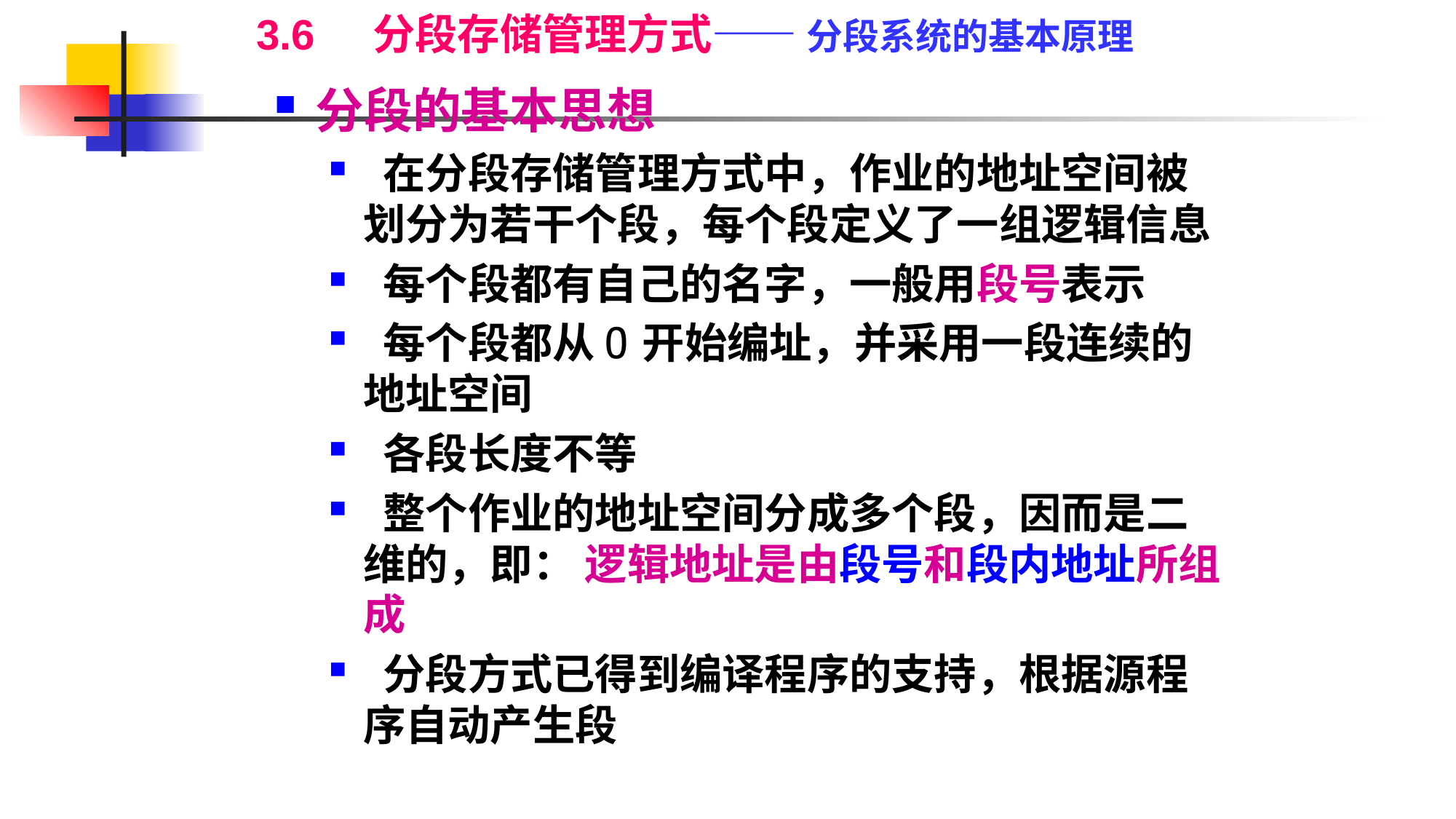

3.6    分段存储管理方式—— 分段系统的基本原理
分段的基本思想
 在分段存储管理方式中，作业的地址空间被划分为若干个段，每个段定义了一组逻辑信息
 每个段都有自己的名字，一般用段号表示
 每个段都从0开始编址，并采用一段连续的地址空间
 各段长度不等
 整个作业的地址空间分成多个段，因而是二维的，即： 逻辑地址是由段号和段内地址所组成
 分段方式已得到编译程序的支持，根据源程序自动产生段